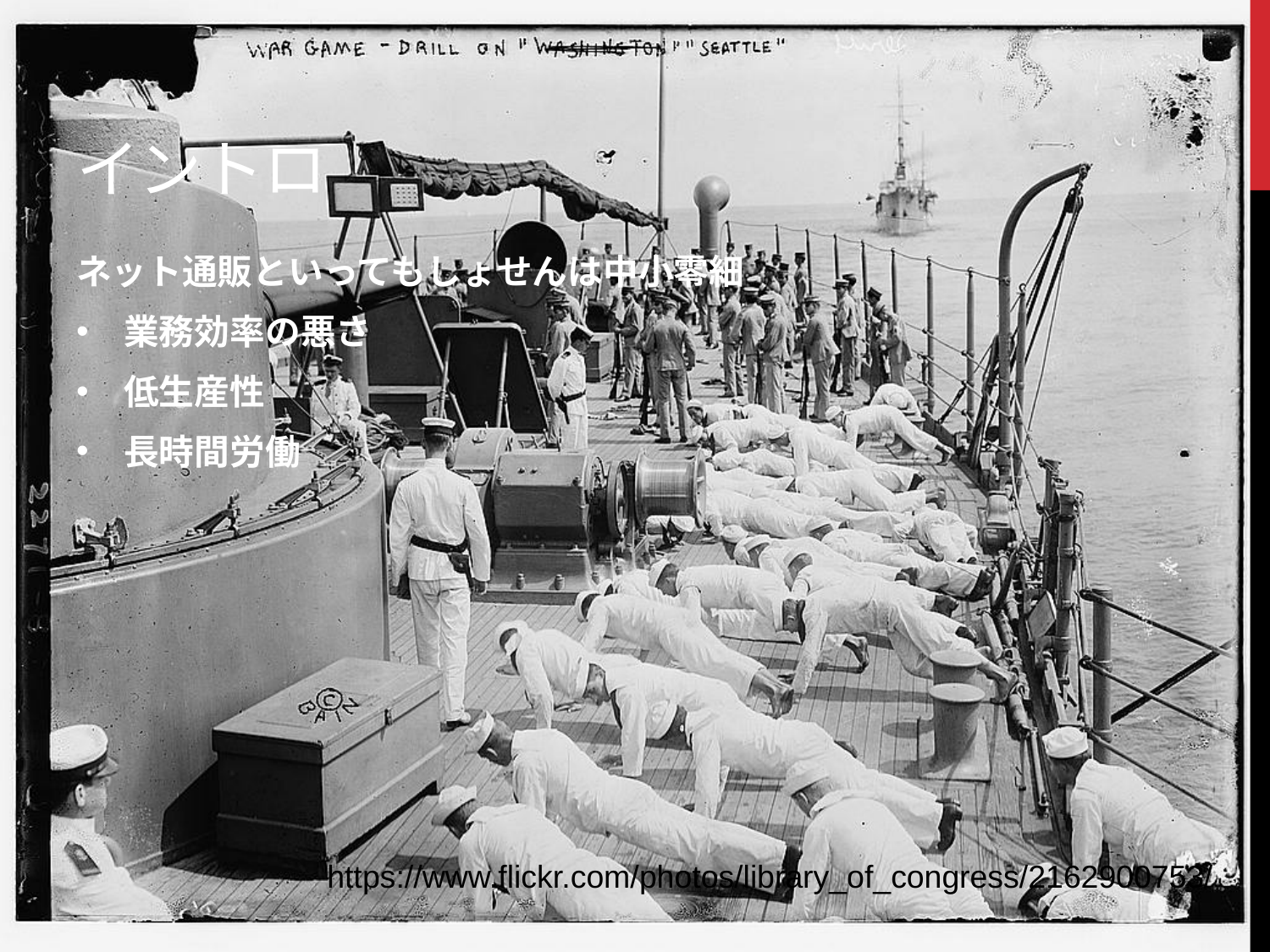

# イントロ
ネット通販といってもしょせんは中小零細
業務効率の悪さ
低生産性
長時間労働
https://www.flickr.com/photos/library_of_congress/2162900753/